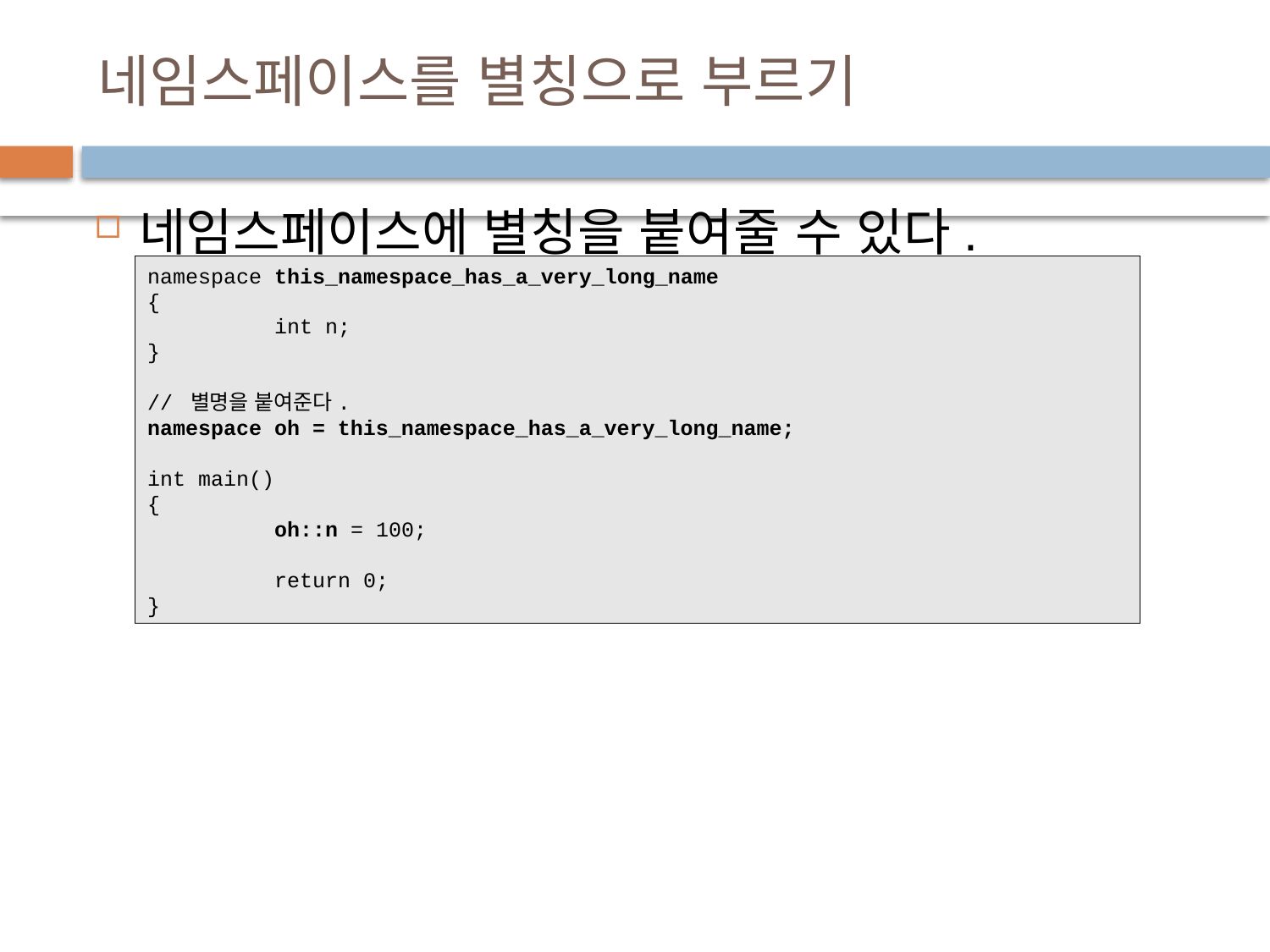

# 네임스페이스를 별칭으로 부르기
네임스페이스에 별칭을 붙여줄 수 있다.
namespace this_namespace_has_a_very_long_name
{
	int n;
}

// 별명을 붙여준다.
namespace oh = this_namespace_has_a_very_long_name;

int main()
{
	oh::n = 100;

	return 0;
}